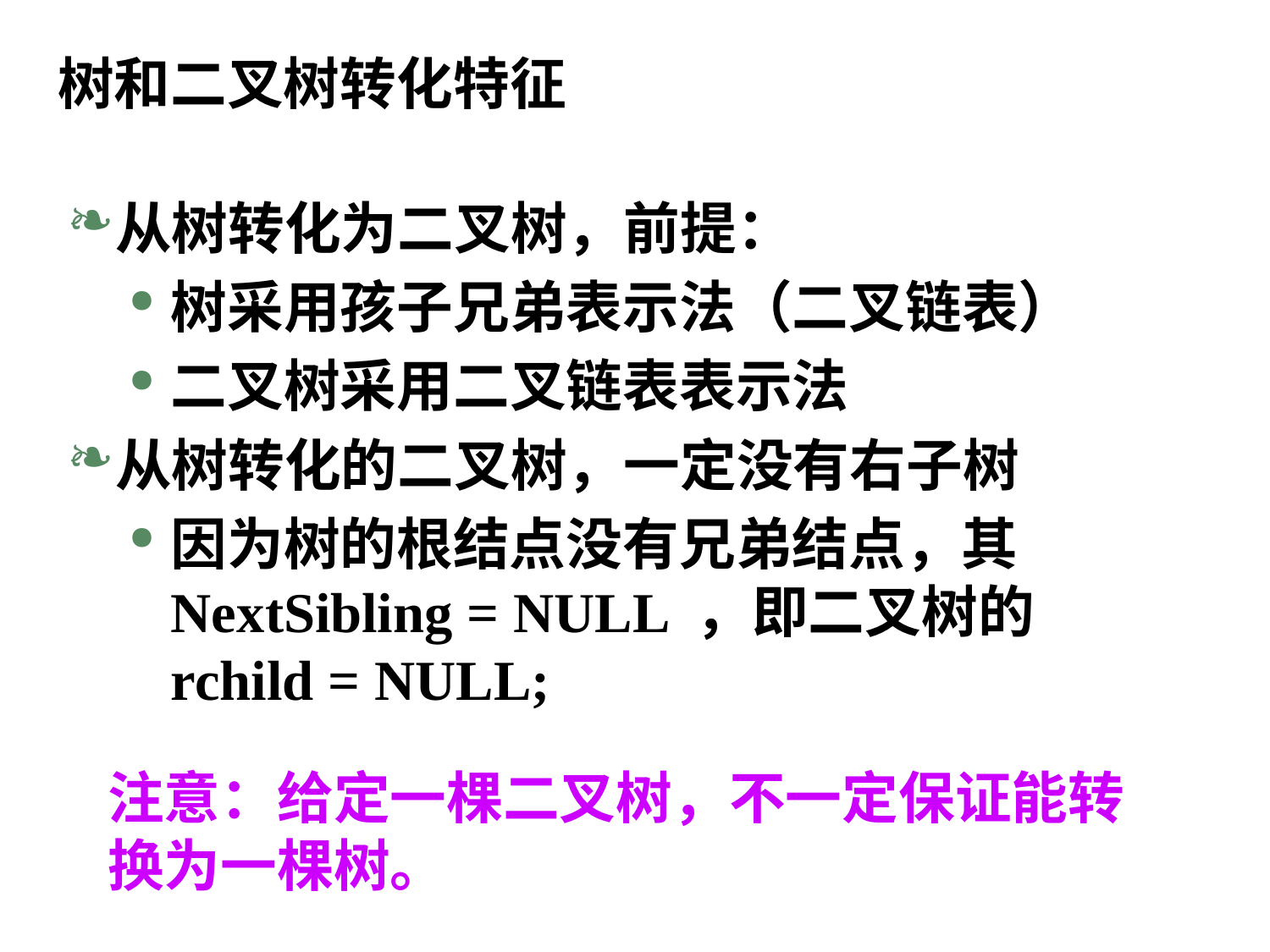

# 树和二叉树转化特征
从树转化为二叉树，前提：
树采用孩子兄弟表示法（二叉链表）
二叉树采用二叉链表表示法
从树转化的二叉树，一定没有右子树
因为树的根结点没有兄弟结点，其NextSibling = NULL ，即二叉树的rchild = NULL;
注意：给定一棵二叉树，不一定保证能转换为一棵树。